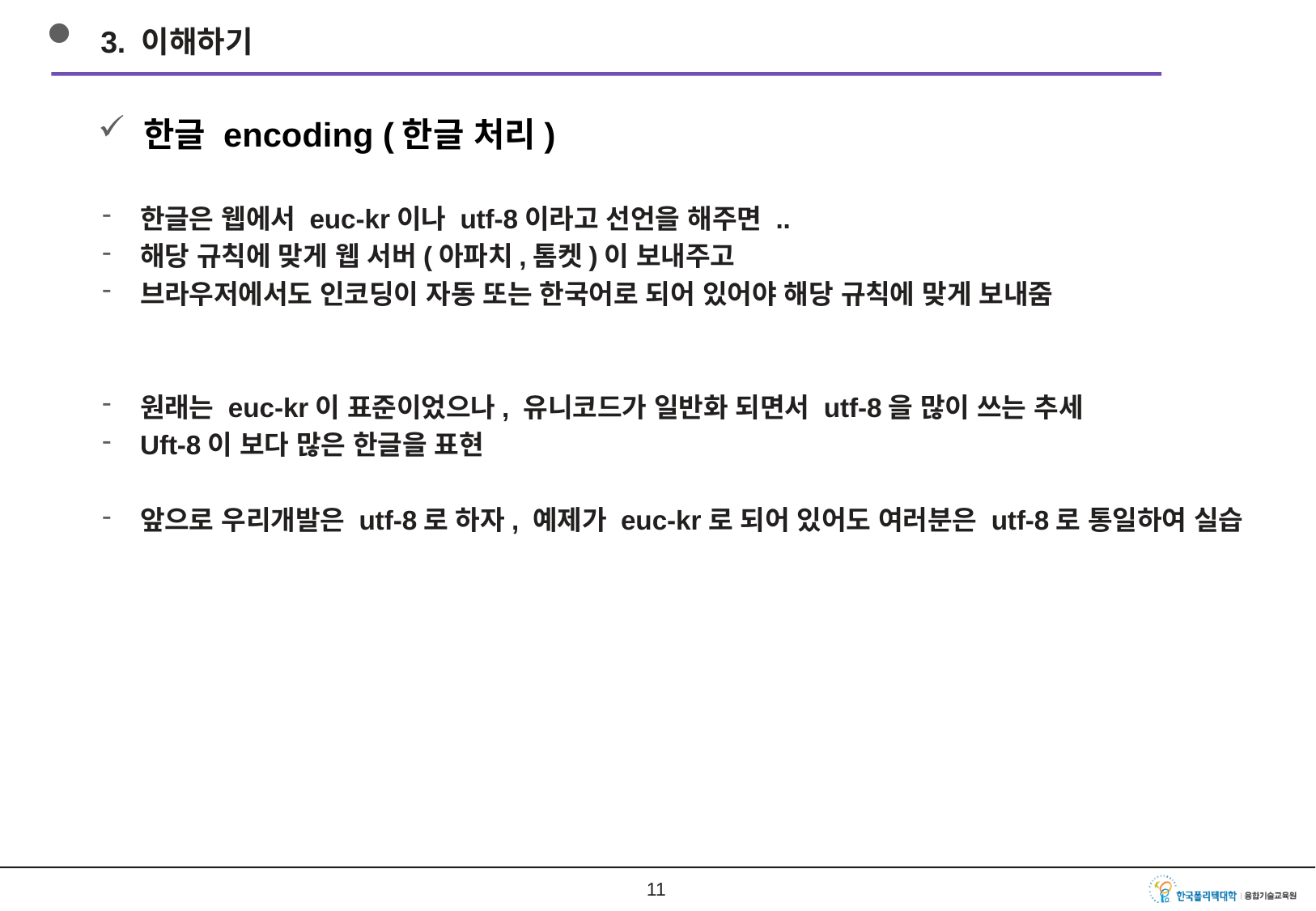

3. 이해하기
한글 encoding (한글 처리)
한글은 웹에서 euc-kr이나 utf-8이라고 선언을 해주면 ..
해당 규칙에 맞게 웹 서버(아파치,톰켓)이 보내주고
브라우저에서도 인코딩이 자동 또는 한국어로 되어 있어야 해당 규칙에 맞게 보내줌

원래는 euc-kr이 표준이었으나, 유니코드가 일반화 되면서 utf-8을 많이 쓰는 추세
Uft-8이 보다 많은 한글을 표현

앞으로 우리개발은 utf-8로 하자, 예제가 euc-kr로 되어 있어도 여러분은 utf-8로 통일하여 실습
11